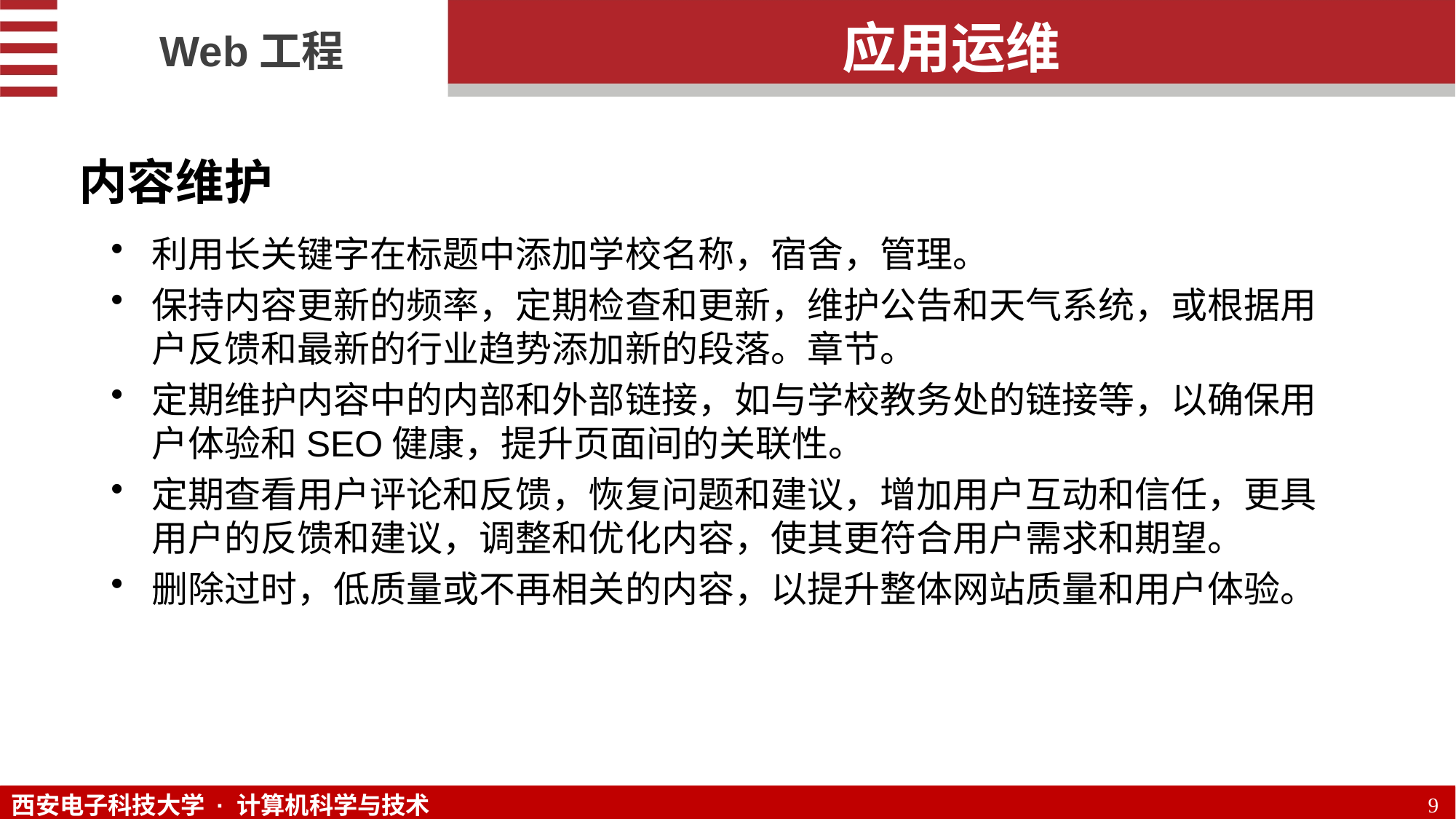

应用运维
内容维护
利用长关键字在标题中添加学校名称，宿舍，管理。
保持内容更新的频率，定期检查和更新，维护公告和天气系统，或根据用户反馈和最新的行业趋势添加新的段落。章节。
定期维护内容中的内部和外部链接，如与学校教务处的链接等，以确保用户体验和SEO健康，提升页面间的关联性。
定期查看用户评论和反馈，恢复问题和建议，增加用户互动和信任，更具用户的反馈和建议，调整和优化内容，使其更符合用户需求和期望。
删除过时，低质量或不再相关的内容，以提升整体网站质量和用户体验。

9